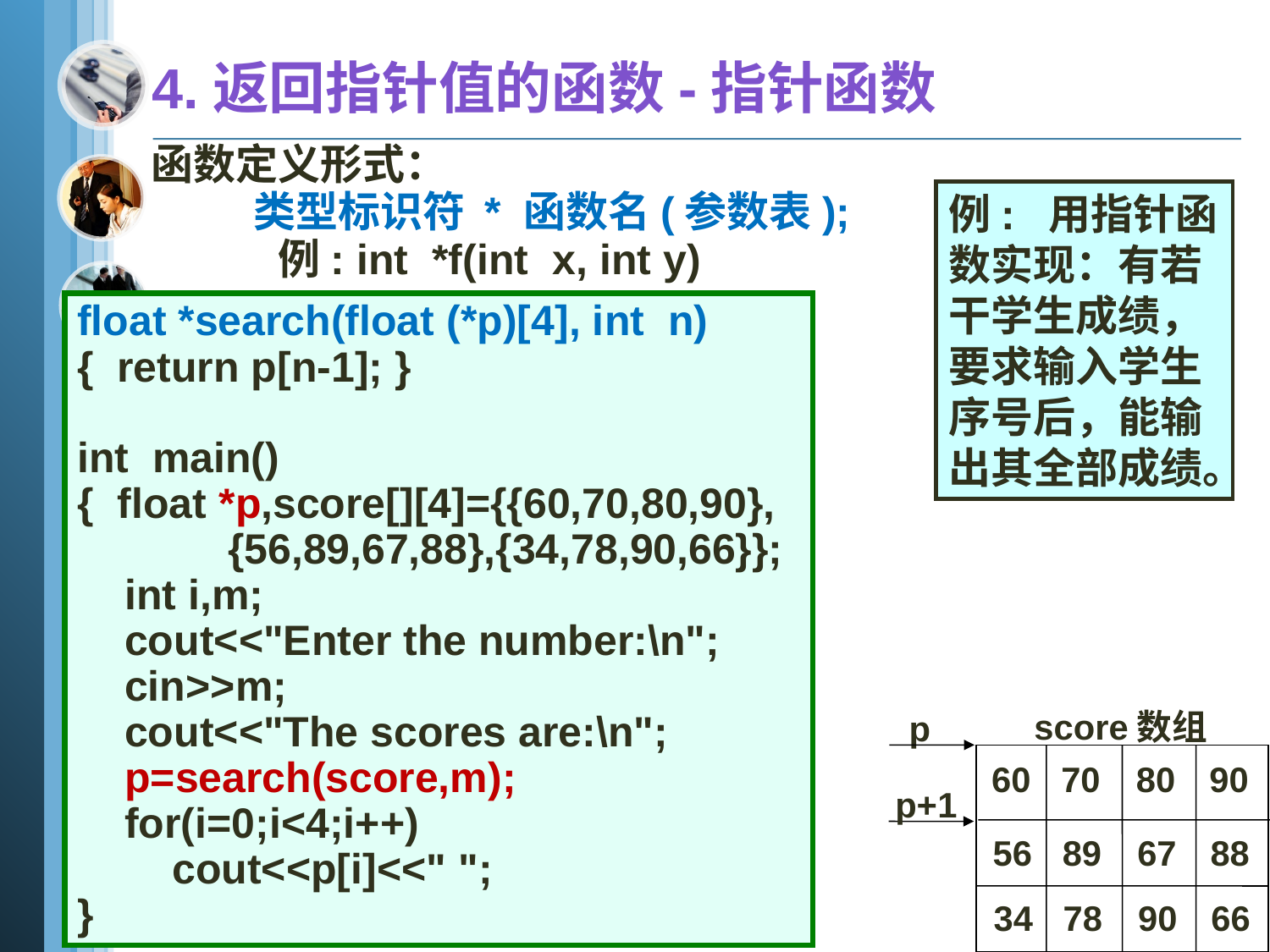

4.返回指针值的函数-指针函数

函数定义形式：
   类型标识符 * 函数名(参数表);
例: int  *f(int  x, int y)
例:  用指针函数实现：有若干学生成绩，要求输入学生序号后，能输出其全部成绩。
float *search(float (*p)[4], int  n)
{  return p[n-1]; }

int  main()
{  float *p,score[][4]={{60,70,80,90},
	  {56,89,67,88},{34,78,90,66}};
    int i,m;
    cout<<"Enter the number:\n";
    cin>>m;
    cout<<"The scores are:\n";
    p=search(score,m);
    for(i=0;i<4;i++)
        cout<<p[i]<<" ";
}
score数组
p

60
70
80
90
p+1

56
89
67
88

34
78
90
66